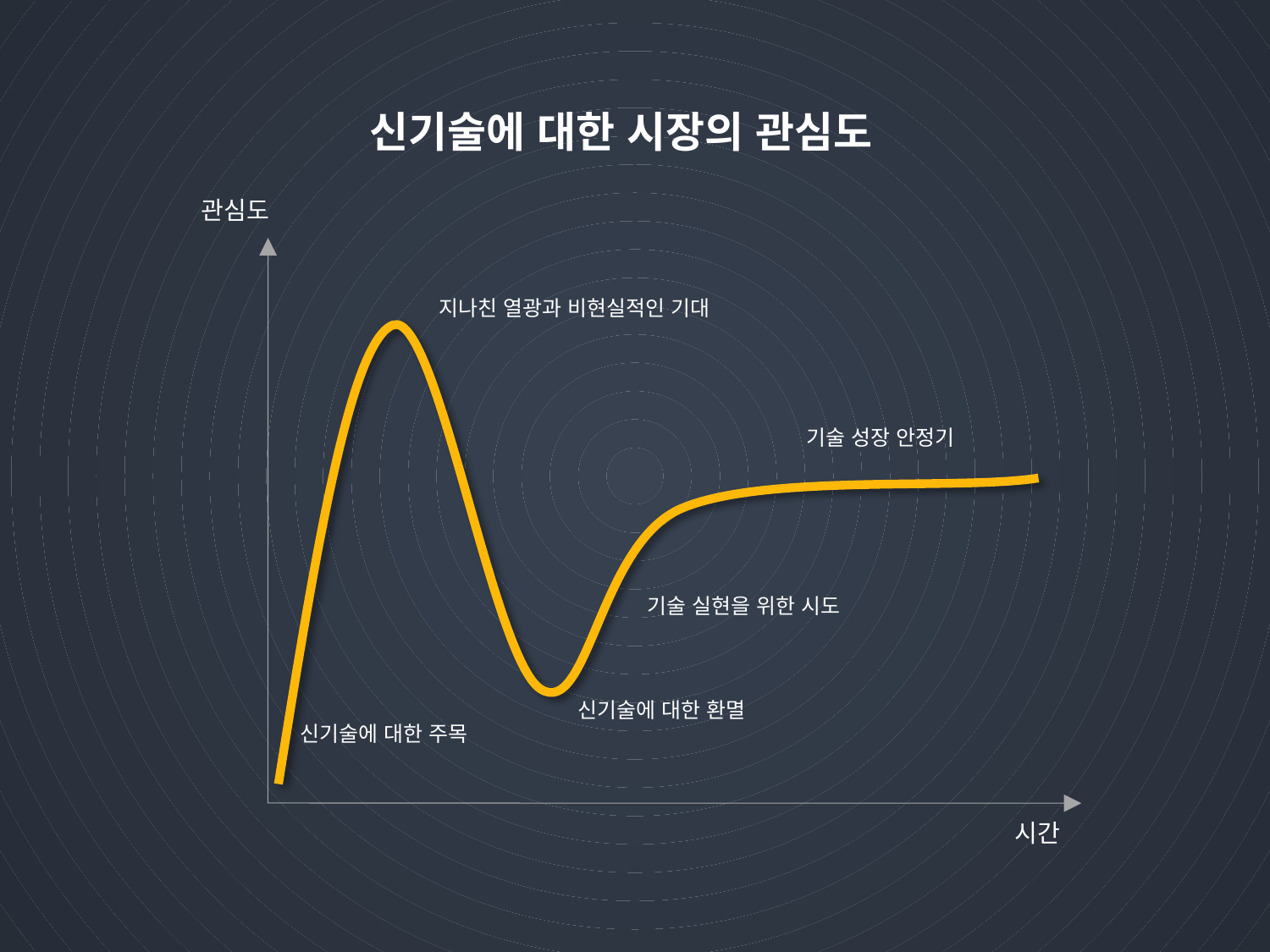

신기술에 대한 시장의 관심도
관심도
지나친 열광과 비현실적인 기대

기술 성장 안정기
기술 실현을 위한 시도
신기술에 대한 환멸
신기술에 대한 주목
시간